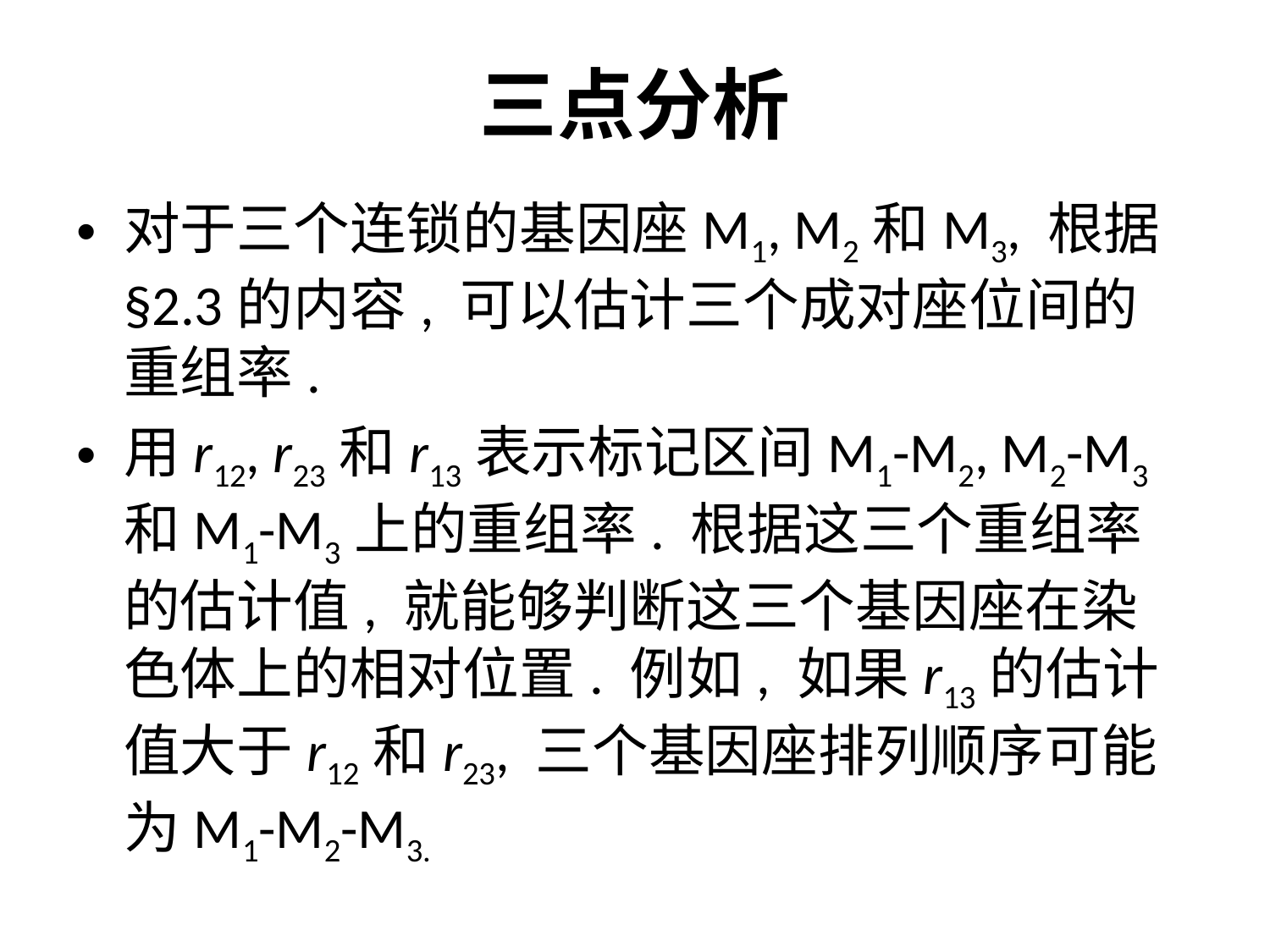

# 三点分析
对于三个连锁的基因座M1, M2和M3, 根据§2.3的内容, 可以估计三个成对座位间的重组率.
用r12, r23和r13表示标记区间M1-M2, M2-M3和M1-M3上的重组率. 根据这三个重组率的估计值, 就能够判断这三个基因座在染色体上的相对位置. 例如, 如果r13的估计值大于r12和r23, 三个基因座排列顺序可能为M1-M2-M3.